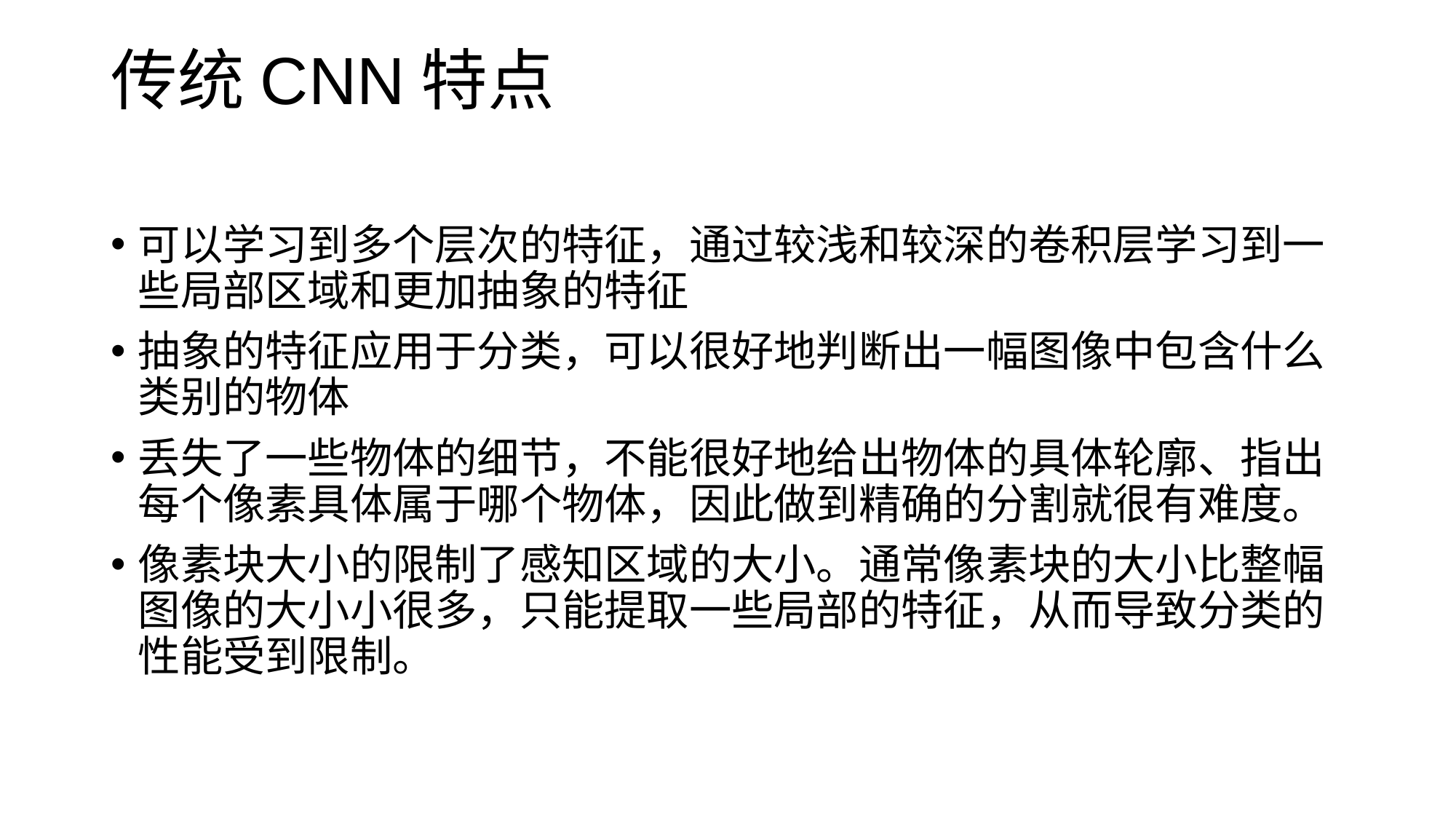

# 传统CNN特点
可以学习到多个层次的特征，通过较浅和较深的卷积层学习到一些局部区域和更加抽象的特征
抽象的特征应用于分类，可以很好地判断出一幅图像中包含什么类别的物体
丢失了一些物体的细节，不能很好地给出物体的具体轮廓、指出每个像素具体属于哪个物体，因此做到精确的分割就很有难度。
像素块大小的限制了感知区域的大小。通常像素块的大小比整幅图像的大小小很多，只能提取一些局部的特征，从而导致分类的性能受到限制。